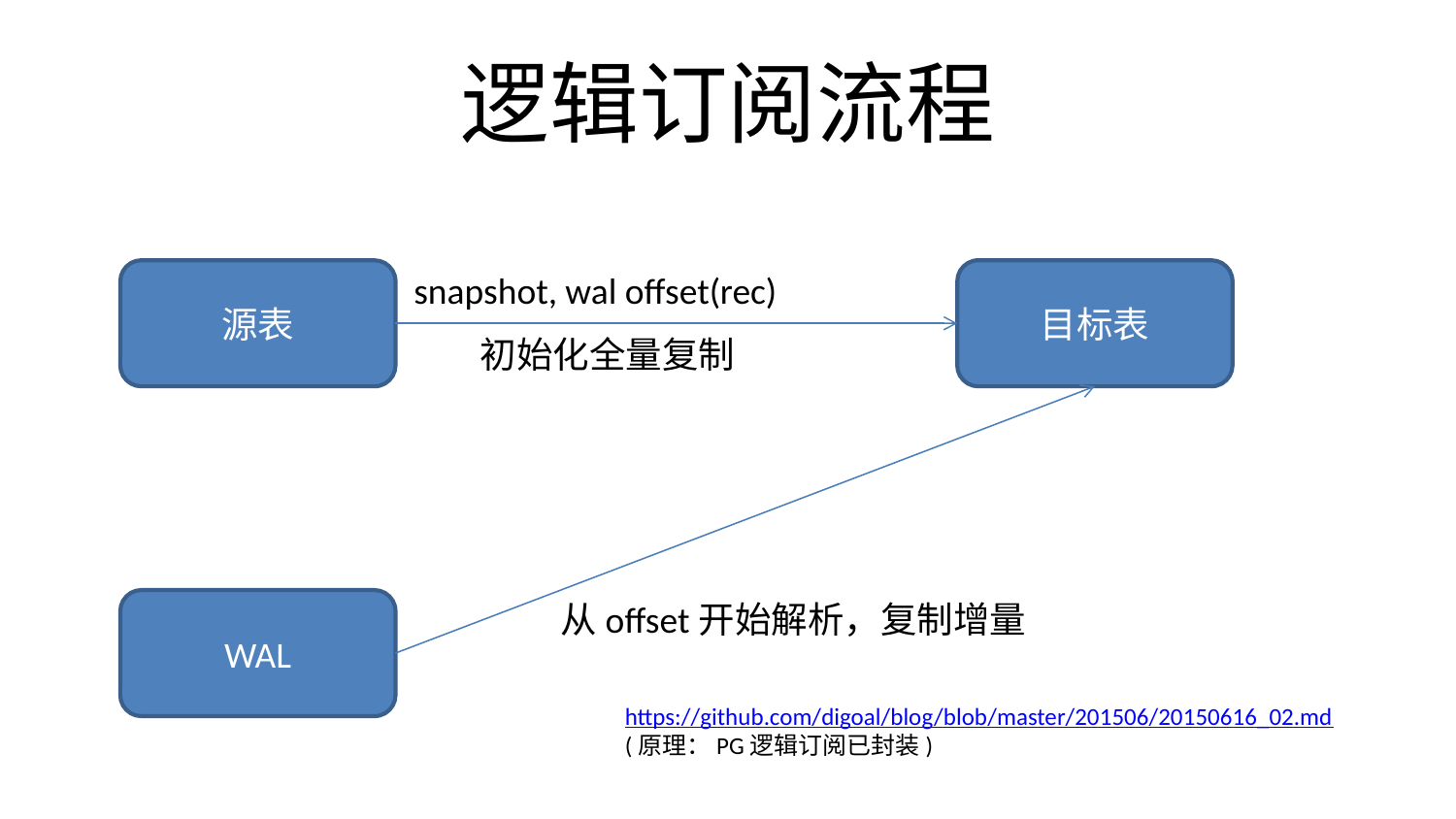

# 逻辑订阅流程
源表
snapshot, wal offset(rec)
目标表
初始化全量复制
WAL
从offset开始解析，复制增量
https://github.com/digoal/blog/blob/master/201506/20150616_02.md
(原理：PG逻辑订阅已封装)